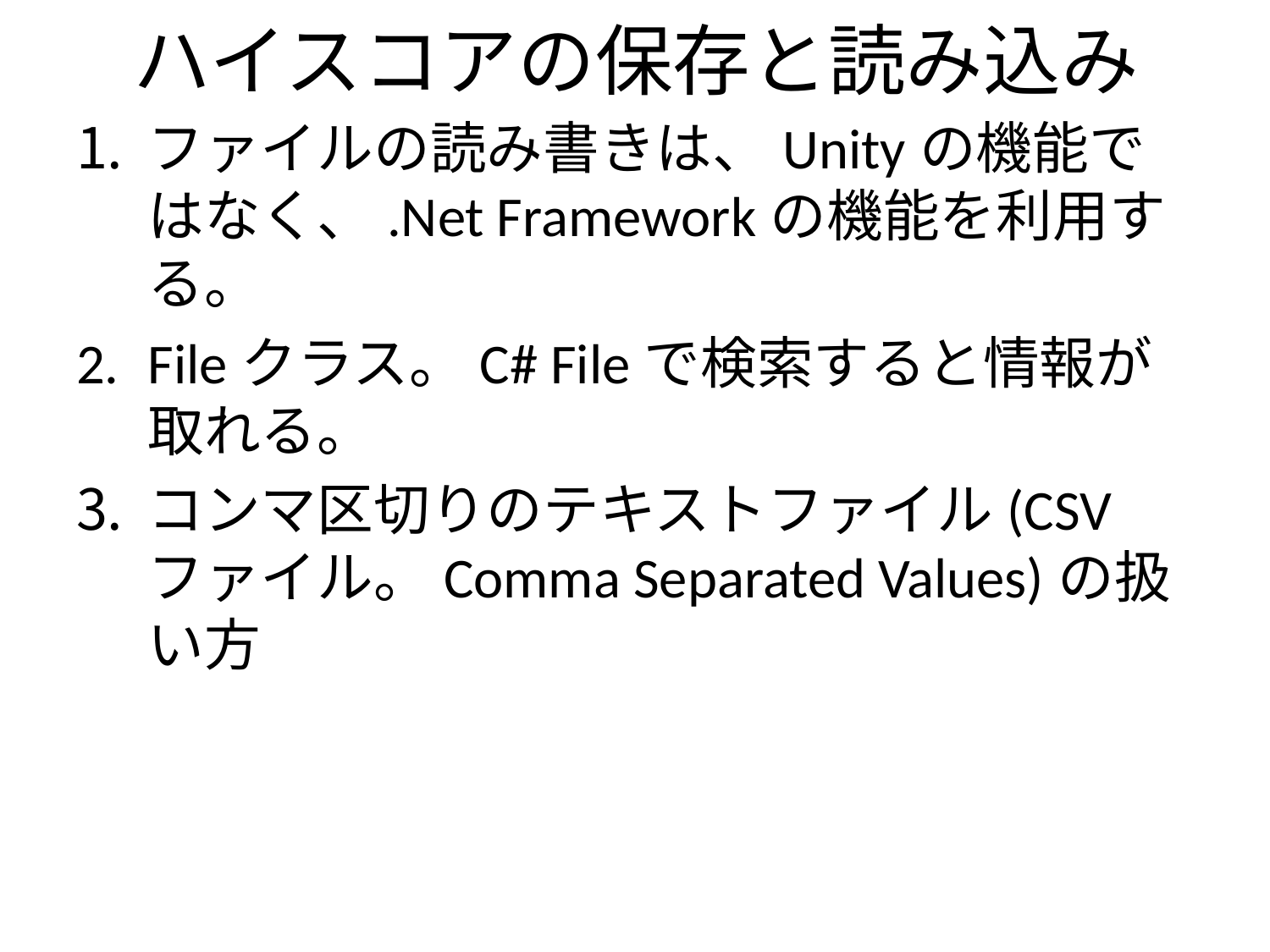

# ハイスコアの保存と読み込み
ファイルの読み書きは、Unityの機能ではなく、.Net Frameworkの機能を利用する。
Fileクラス。C# Fileで検索すると情報が取れる。
コンマ区切りのテキストファイル(CSVファイル。Comma Separated Values)の扱い方